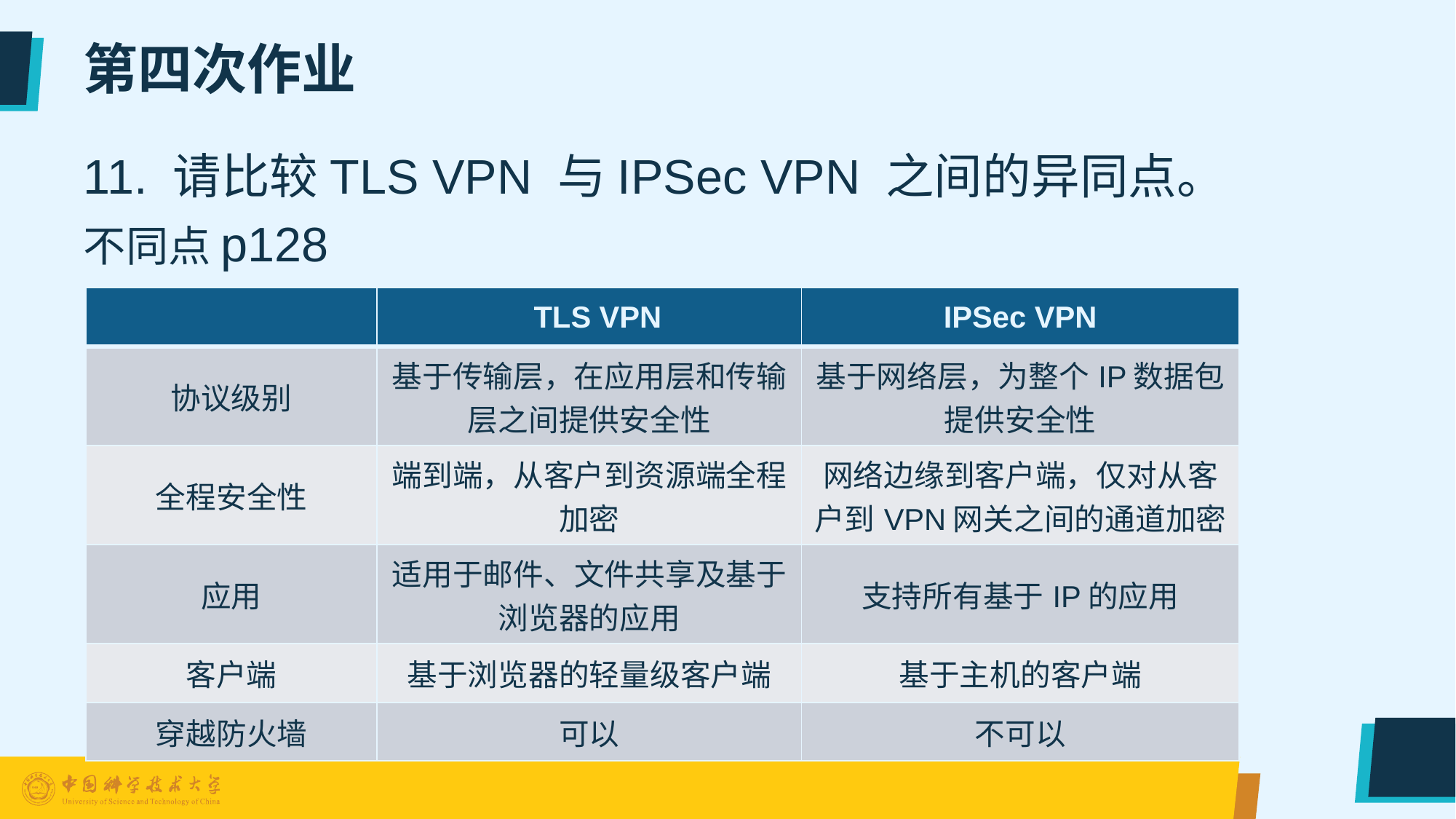

# 第四次作业
11. 请比较TLS VPN 与IPSec VPN 之间的异同点。
不同点p128

|  | TLS VPN | IPSec VPN |
| --- | --- | --- |
| 协议级别 | 基于传输层，在应用层和传输层之间提供安全性 | 基于网络层，为整个IP数据包提供安全性 |
| 全程安全性 | 端到端，从客户到资源端全程加密 | 网络边缘到客户端，仅对从客户到VPN网关之间的通道加密 |
| 应用 | 适用于邮件、文件共享及基于浏览器的应用 | 支持所有基于IP的应用 |
| 客户端 | 基于浏览器的轻量级客户端 | 基于主机的客户端 |
| 穿越防火墙 | 可以 | 不可以 |
21